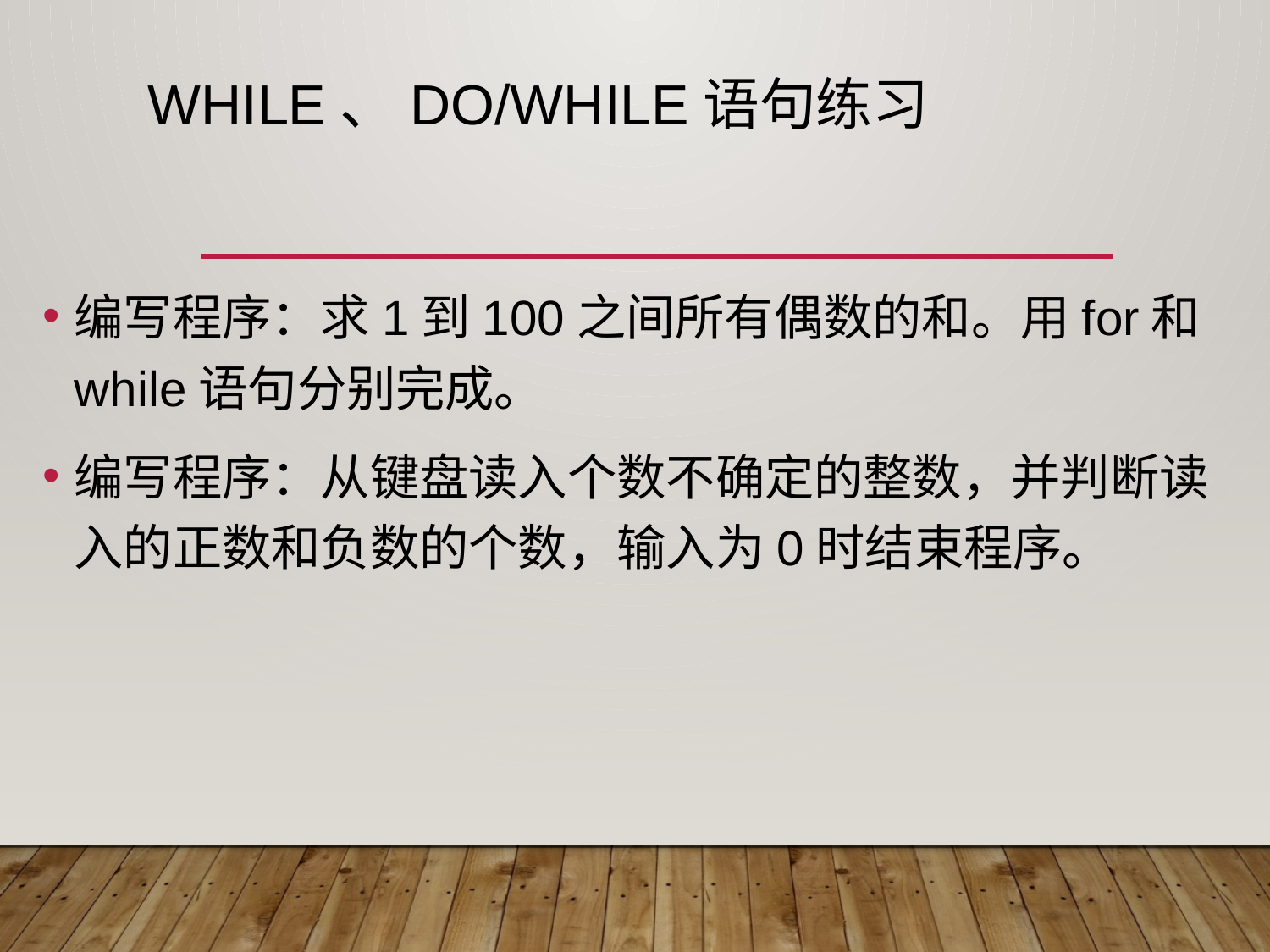

# while、do/while语句练习
编写程序：求1到100之间所有偶数的和。用for和while语句分别完成。
编写程序：从键盘读入个数不确定的整数，并判断读入的正数和负数的个数，输入为0时结束程序。